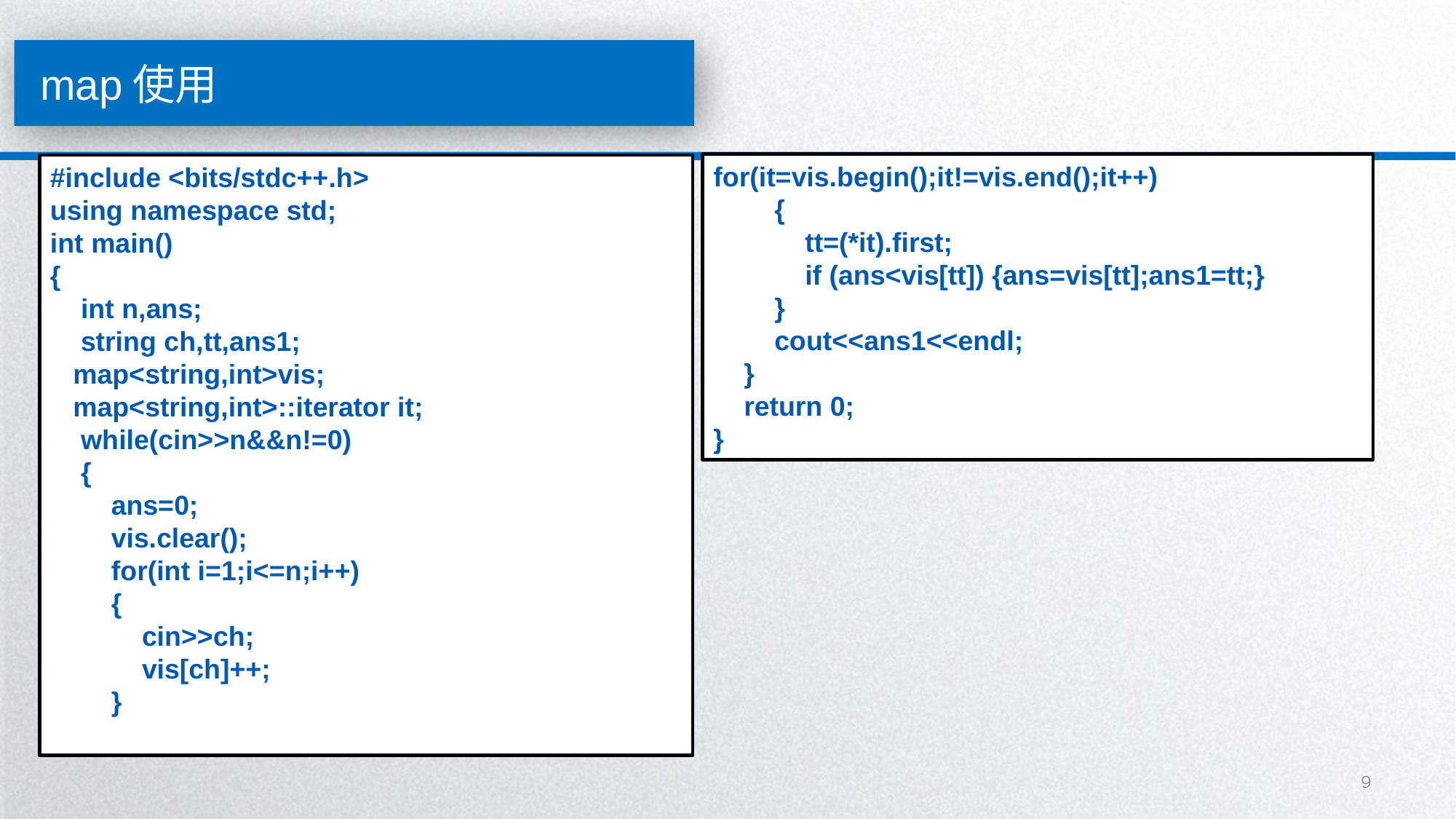

map使用
for(it=vis.begin();it!=vis.end();it++)
        {
            tt=(*it).first;
            if (ans<vis[tt]) {ans=vis[tt];ans1=tt;}
        }
        cout<<ans1<<endl;
    }
    return 0;
}
#include <bits/stdc++.h>
using namespace std;
int main()
{
    int n,ans;
    string ch,tt,ans1;
   map<string,int>vis;
   map<string,int>::iterator it;
    while(cin>>n&&n!=0)
    {
        ans=0;
        vis.clear();
        for(int i=1;i<=n;i++)
        {
            cin>>ch;
            vis[ch]++;
        }

程序示例：
9